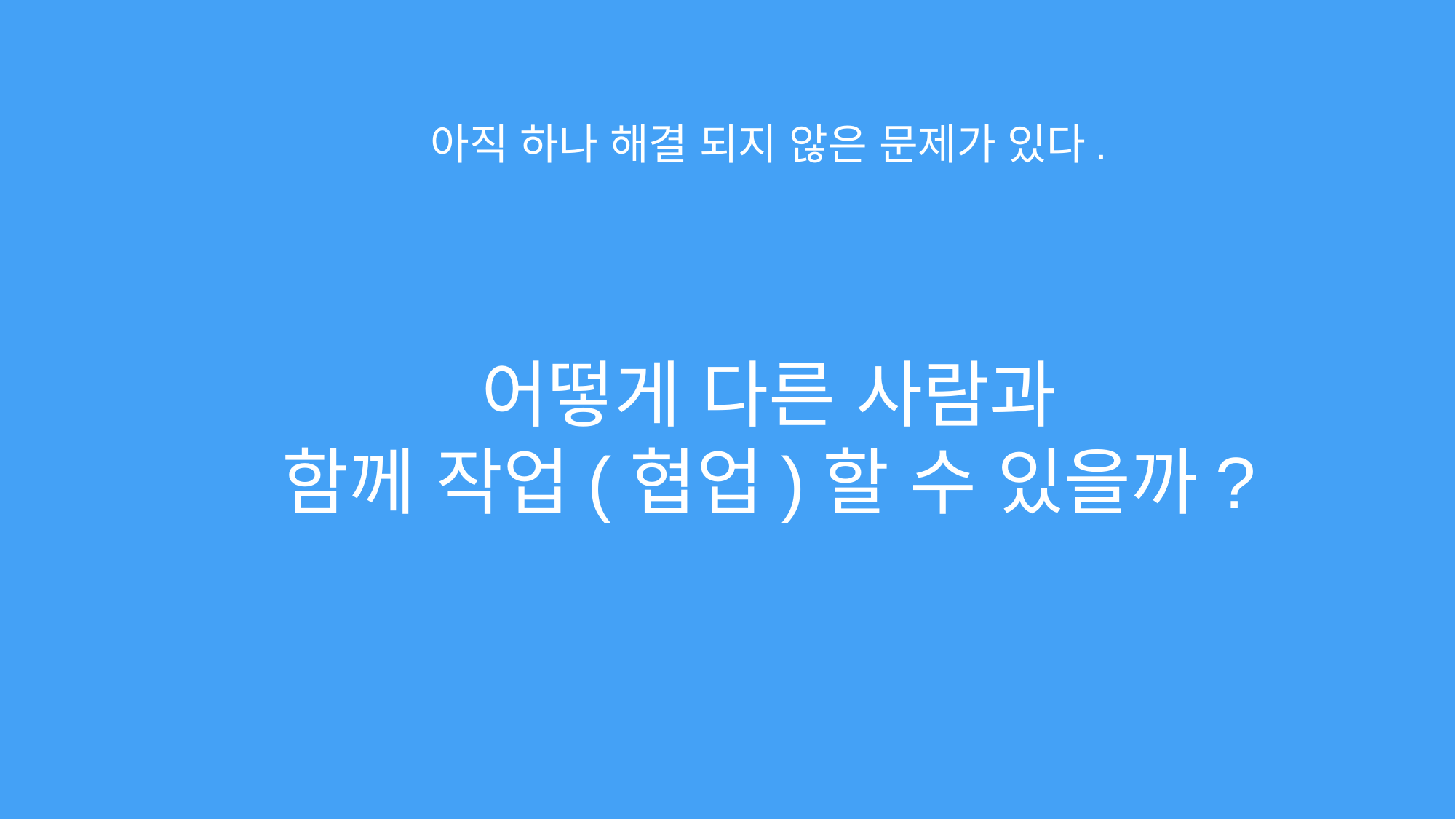

아직 하나 해결 되지 않은 문제가 있다.
어떻게 다른 사람과
함께 작업(협업)할 수 있을까?